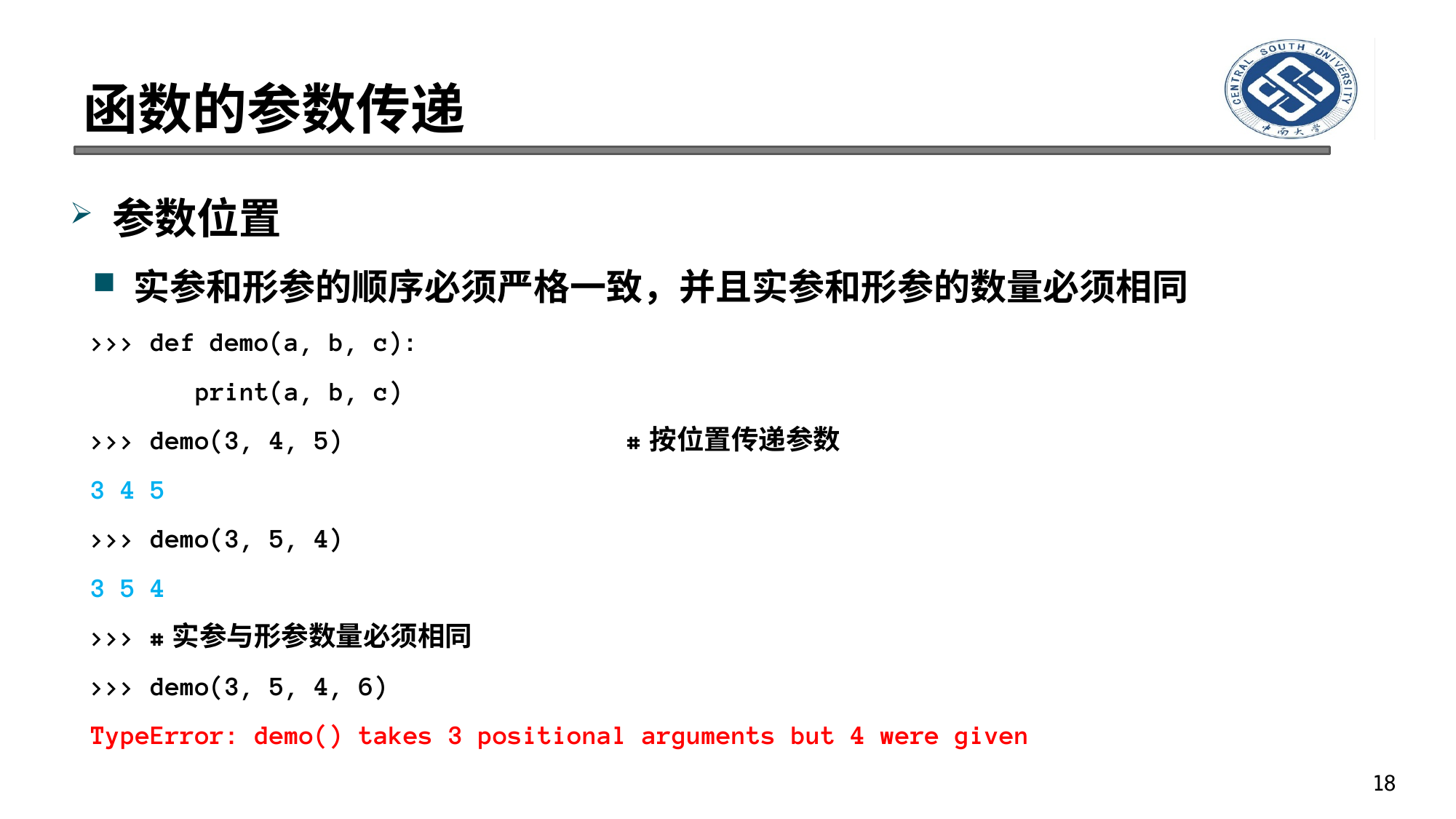

# 函数的参数传递
参数位置
实参和形参的顺序必须严格一致，并且实参和形参的数量必须相同
>>> def demo(a, b, c):
       print(a, b, c)
>>> demo(3, 4, 5)                   #按位置传递参数
3 4 5
>>> demo(3, 5, 4)
3 5 4
>>> #实参与形参数量必须相同
>>> demo(3, 5, 4, 6)
TypeError: demo() takes 3 positional arguments but 4 were given

18